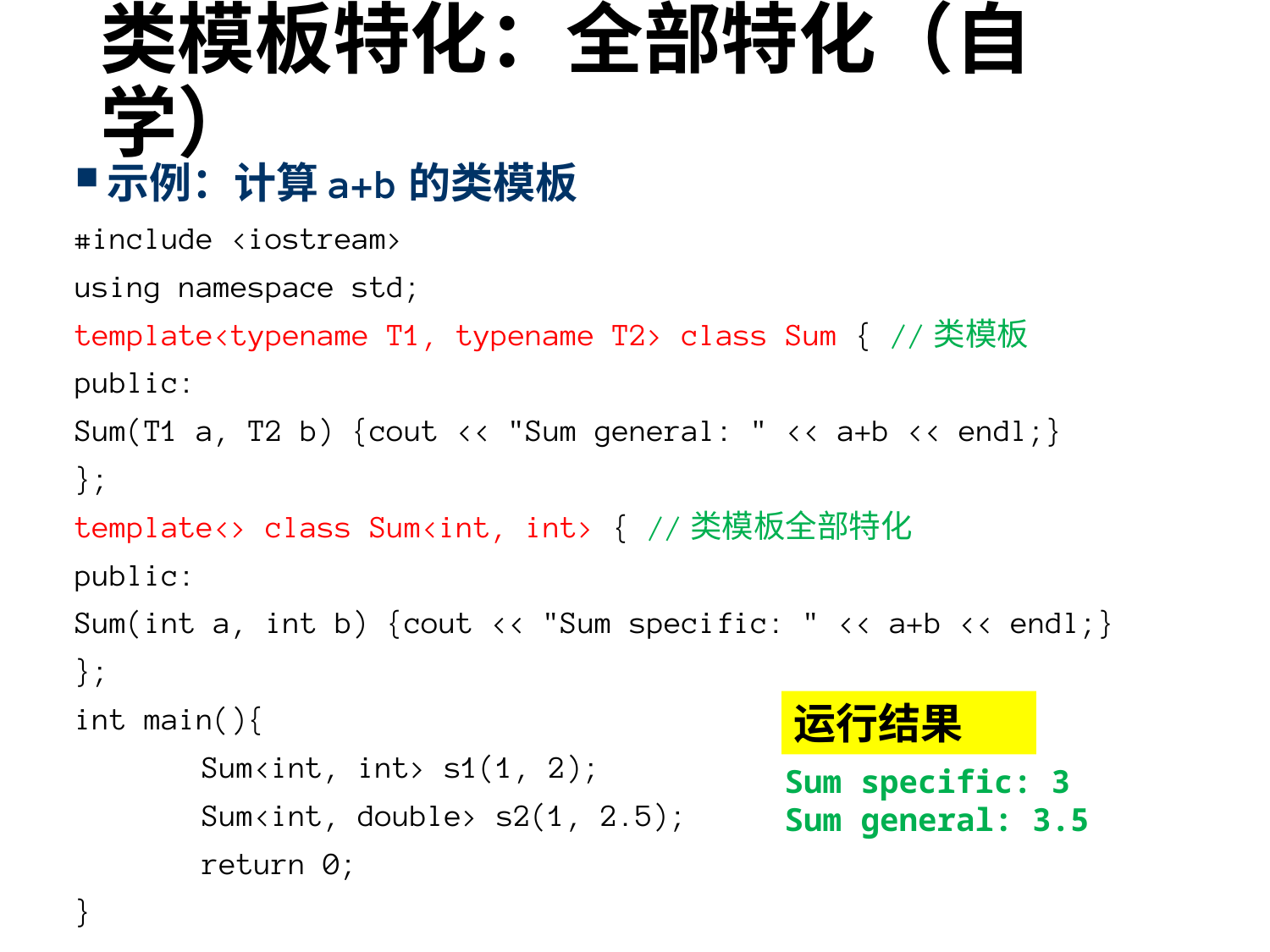

# 类模板特化：全部特化（自学）
示例：计算a+b的类模板
#include <iostream>
using namespace std;
template<typename T1, typename T2> class Sum { //类模板
public:
Sum(T1 a, T2 b) {cout << "Sum general: " << a+b << endl;}
};
template<> class Sum<int, int> { //类模板全部特化
public:
Sum(int a, int b) {cout << "Sum specific: " << a+b << endl;}
};
int main(){
	Sum<int, int> s1(1, 2);
	Sum<int, double> s2(1, 2.5);
	return 0;
}

运行结果
Sum specific: 3
Sum general: 3.5
75